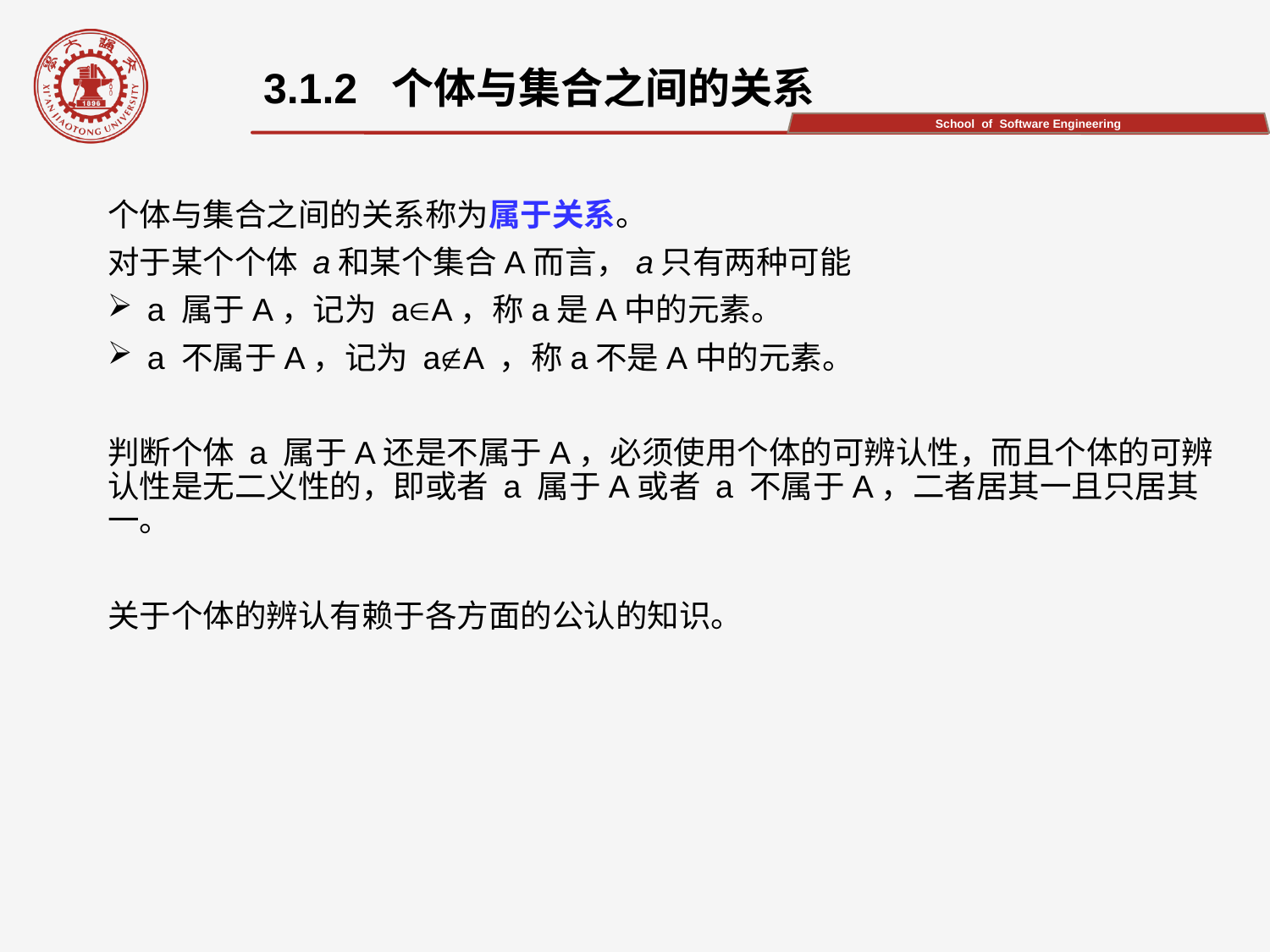

3.1.2  个体与集合之间的关系

个体与集合之间的关系称为属于关系。
对于某个个体 a和某个集合A而言，a只有两种可能
a 属于A，记为 a∈A，称a是A中的元素。
a 不属于A，记为 a∉A ，称a不是A中的元素。

判断个体 a 属于A还是不属于A，必须使用个体的可辨认性，而且个体的可辨认性是无二义性的，即或者 a 属于A或者 a 不属于A，二者居其一且只居其一。

关于个体的辨认有赖于各方面的公认的知识。